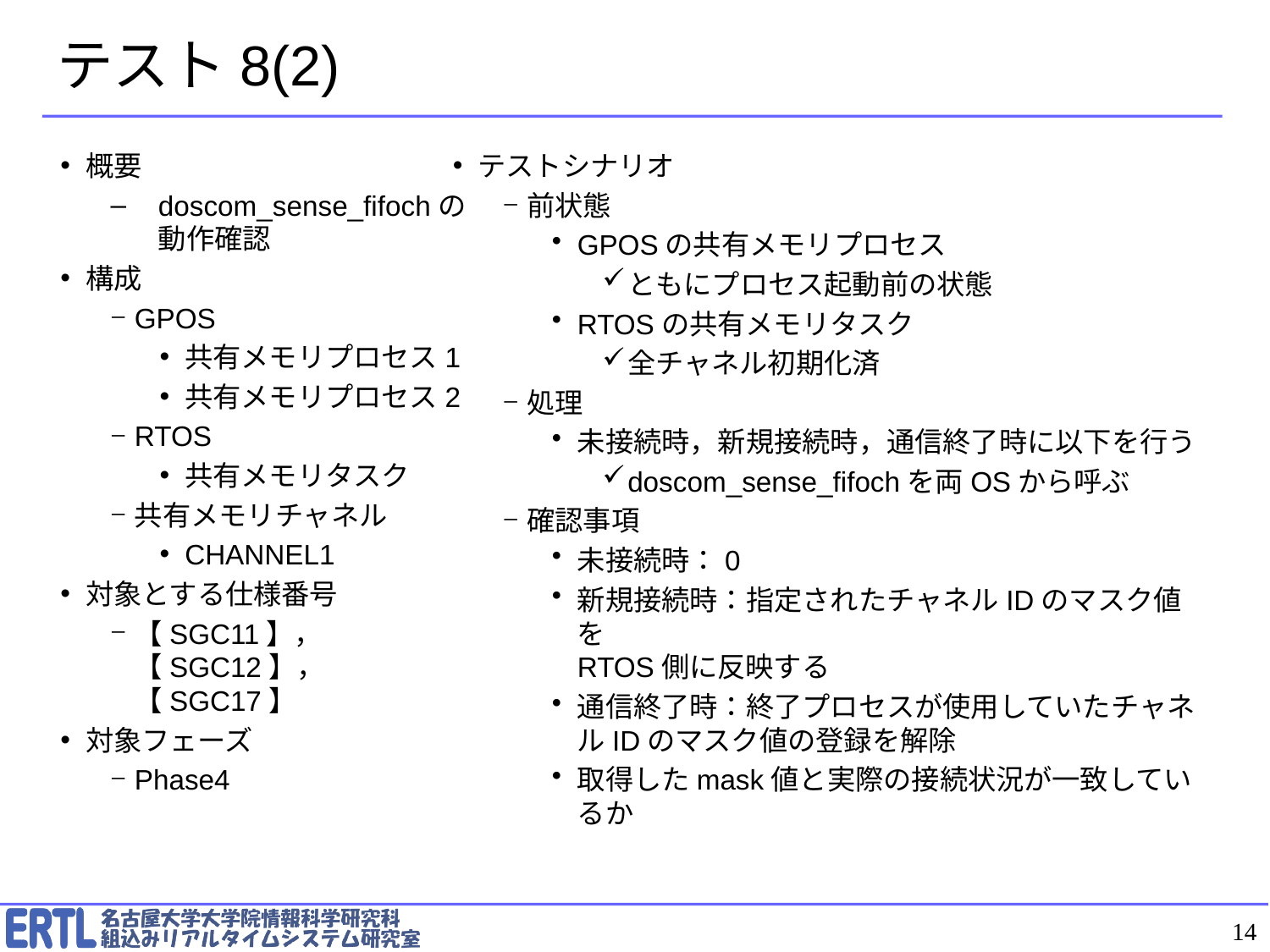

# テスト8(2)
概要
doscom_sense_fifochの動作確認
構成
GPOS
共有メモリプロセス1
共有メモリプロセス2
RTOS
共有メモリタスク
共有メモリチャネル
CHANNEL1
対象とする仕様番号
【SGC11】，【SGC12】，【SGC17】
対象フェーズ
Phase4
テストシナリオ
前状態
GPOSの共有メモリプロセス
ともにプロセス起動前の状態
RTOSの共有メモリタスク
全チャネル初期化済
処理
未接続時，新規接続時，通信終了時に以下を行う
doscom_sense_fifochを両OSから呼ぶ
確認事項
未接続時：0
新規接続時：指定されたチャネルIDのマスク値を
RTOS側に反映する
通信終了時：終了プロセスが使用していたチャネルIDのマスク値の登録を解除
取得したmask値と実際の接続状況が一致しているか
14